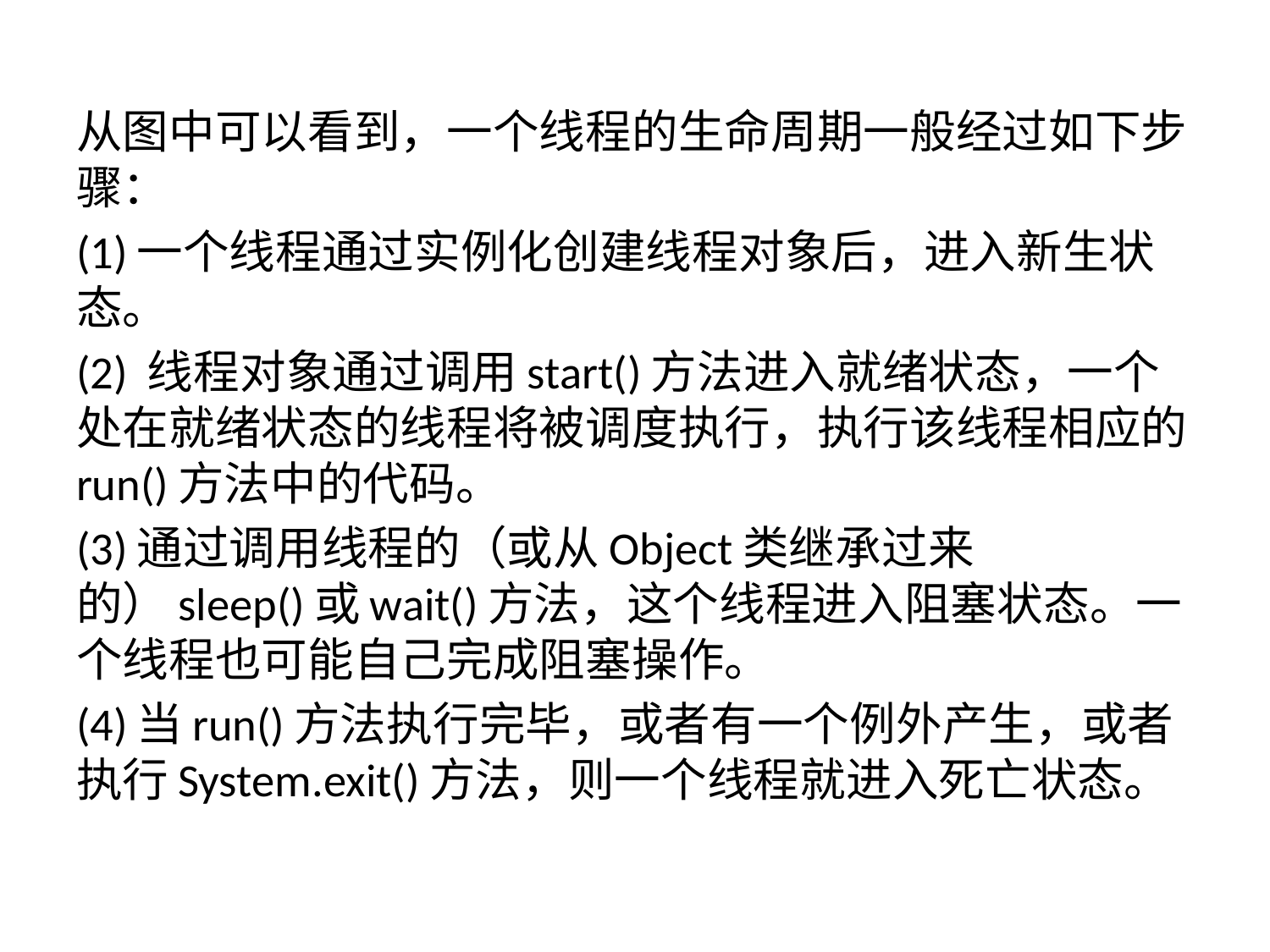

从图中可以看到，一个线程的生命周期一般经过如下步骤：
(1)一个线程通过实例化创建线程对象后，进入新生状态。
(2) 线程对象通过调用start()方法进入就绪状态，一个处在就绪状态的线程将被调度执行，执行该线程相应的run()方法中的代码。
(3)通过调用线程的（或从Object类继承过来的）sleep()或wait()方法，这个线程进入阻塞状态。一个线程也可能自己完成阻塞操作。
(4)当run()方法执行完毕，或者有一个例外产生，或者执行System.exit()方法，则一个线程就进入死亡状态。